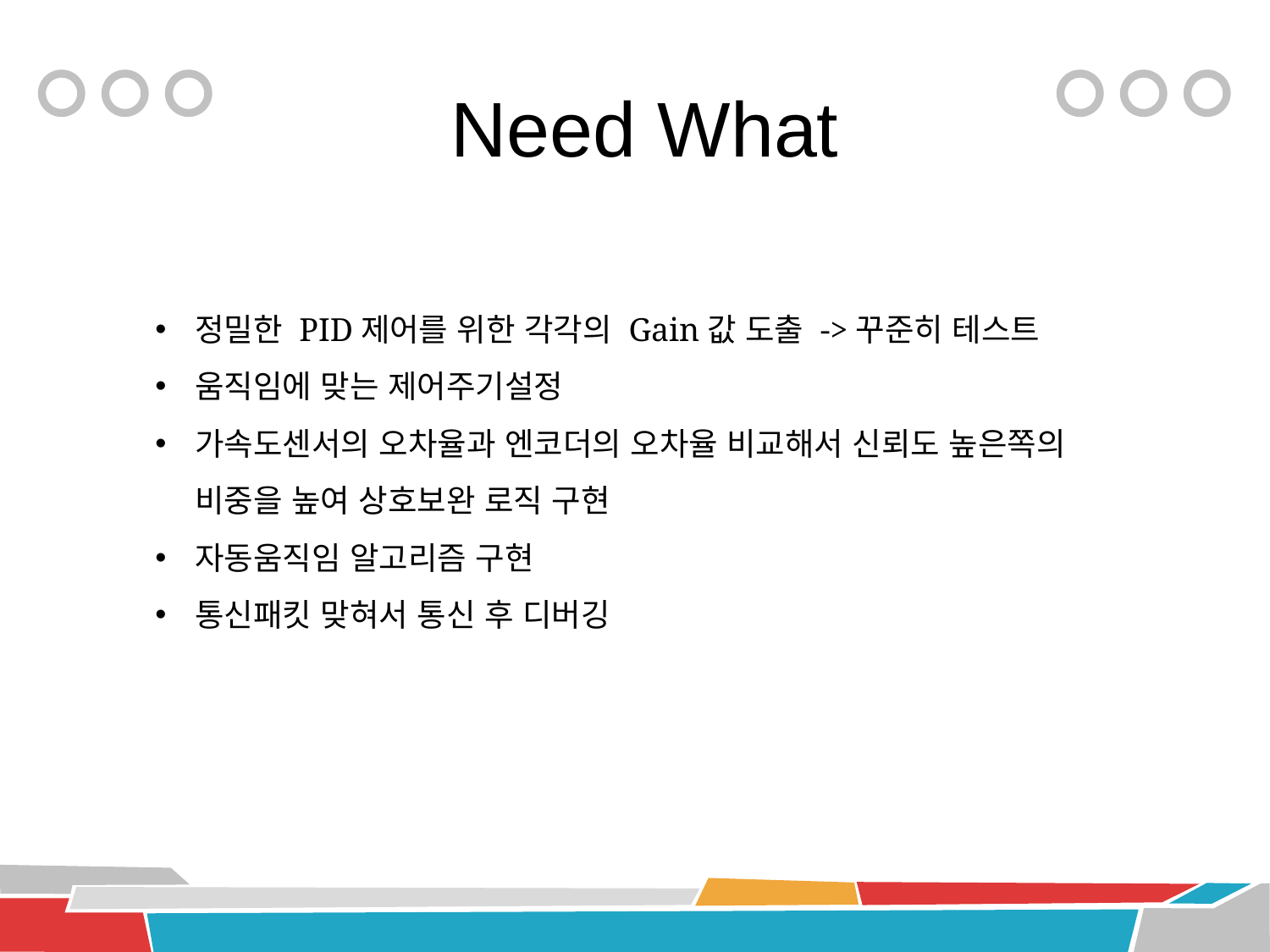

Need What

정밀한 PID제어를 위한 각각의 Gain값 도출 ->꾸준히 테스트
움직임에 맞는 제어주기설정
가속도센서의 오차율과 엔코더의 오차율 비교해서 신뢰도 높은쪽의 비중을 높여 상호보완 로직 구현
자동움직임 알고리즘 구현
통신패킷 맞혀서 통신 후 디버깅